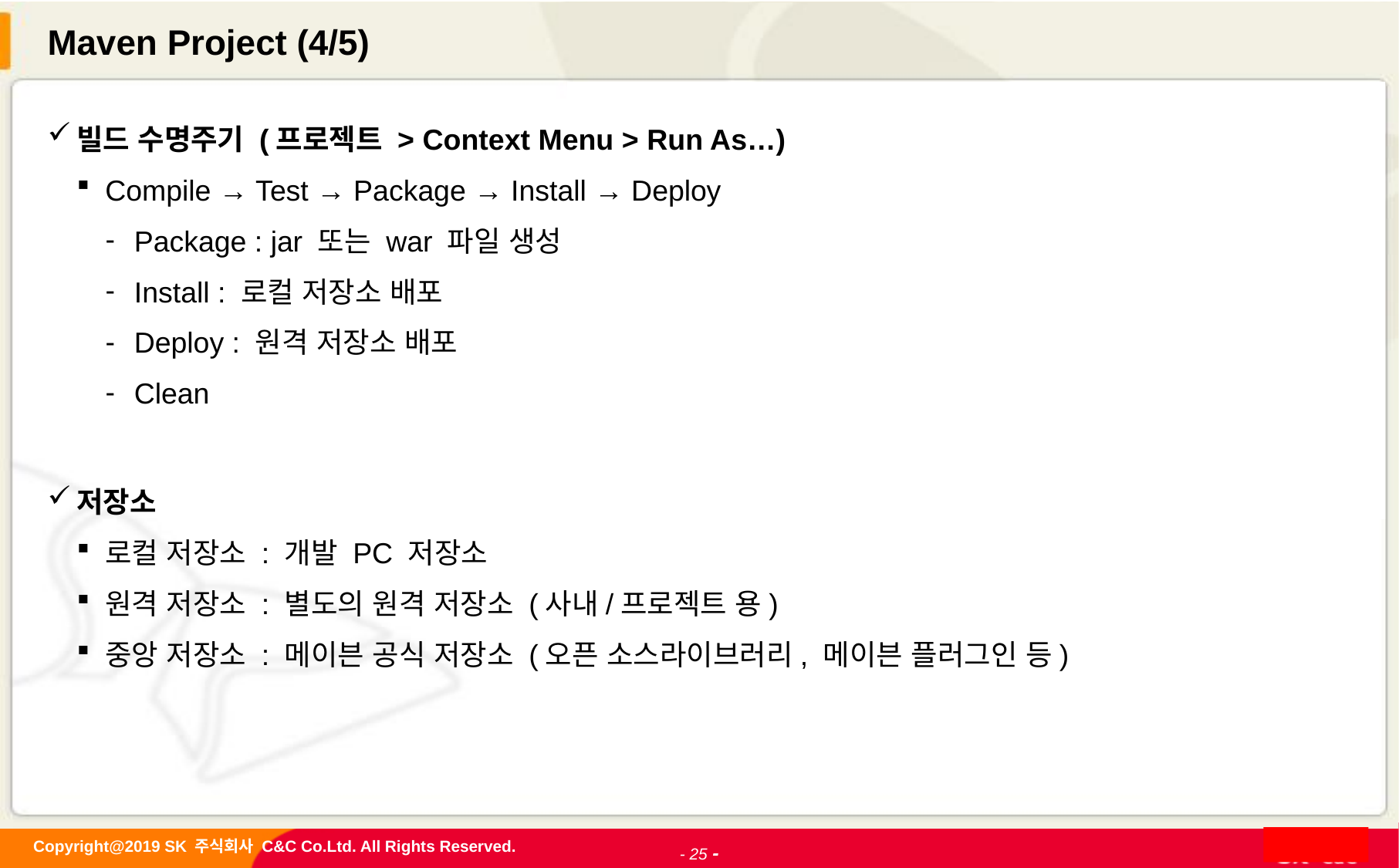

# Maven Project (4/5)
빌드 수명주기 (프로젝트 > Context Menu > Run As…)
Compile → Test → Package → Install → Deploy
Package : jar 또는 war 파일 생성
Install : 로컬 저장소 배포
Deploy : 원격 저장소 배포
Clean

저장소
로컬 저장소 : 개발 PC 저장소
원격 저장소 : 별도의 원격 저장소 (사내/프로젝트 용)
중앙 저장소 : 메이븐 공식 저장소 (오픈 소스라이브러리, 메이븐 플러그인 등)